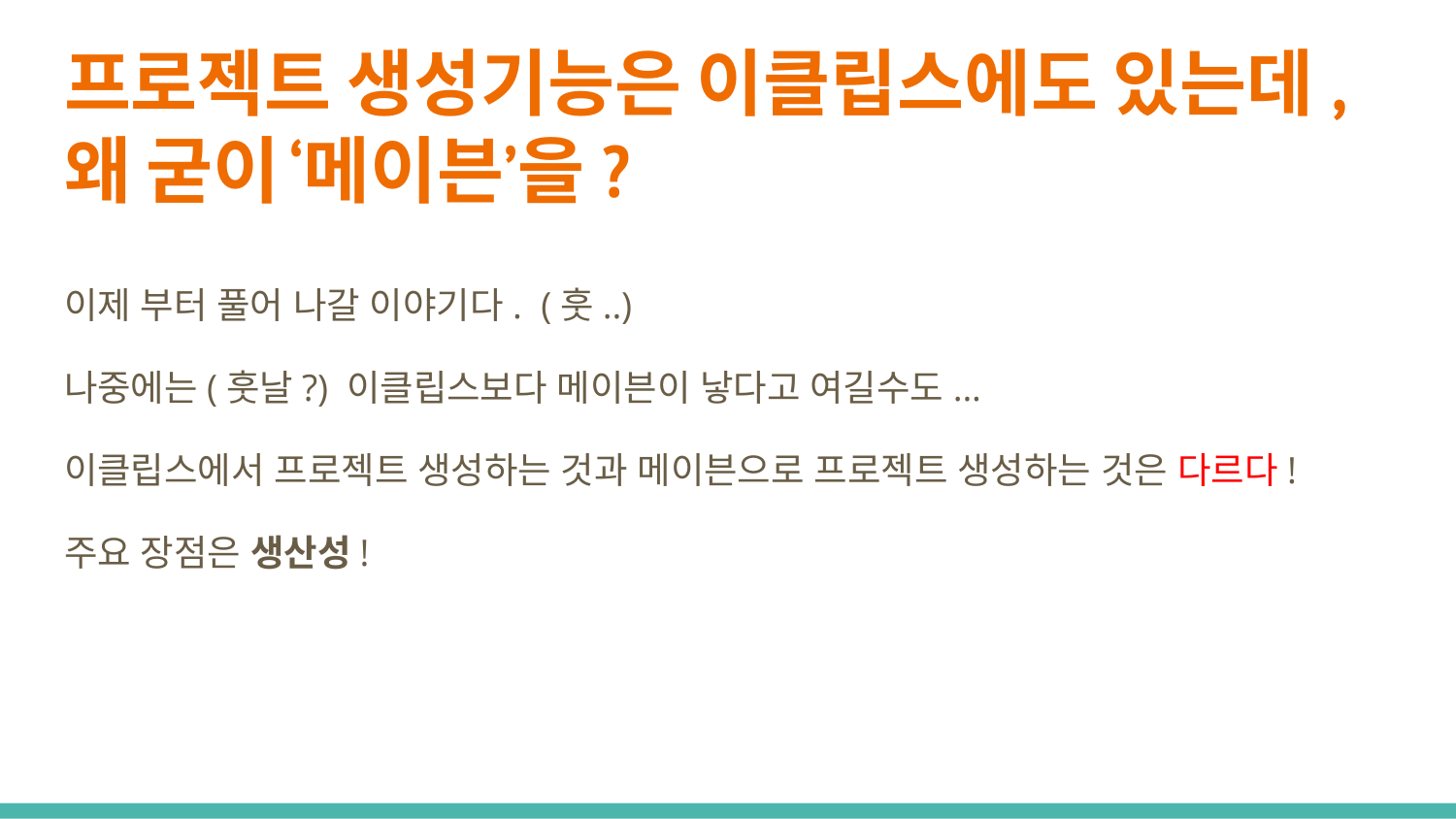

# 프로젝트 생성기능은 이클립스에도 있는데, 왜 굳이 ‘메이븐’을?
이제 부터 풀어 나갈 이야기다.  (훗..)
나중에는(훗날?) 이클립스보다 메이븐이 낳다고 여길수도...
이클립스에서 프로젝트 생성하는 것과 메이븐으로 프로젝트 생성하는 것은 다르다!
주요 장점은 생산성!